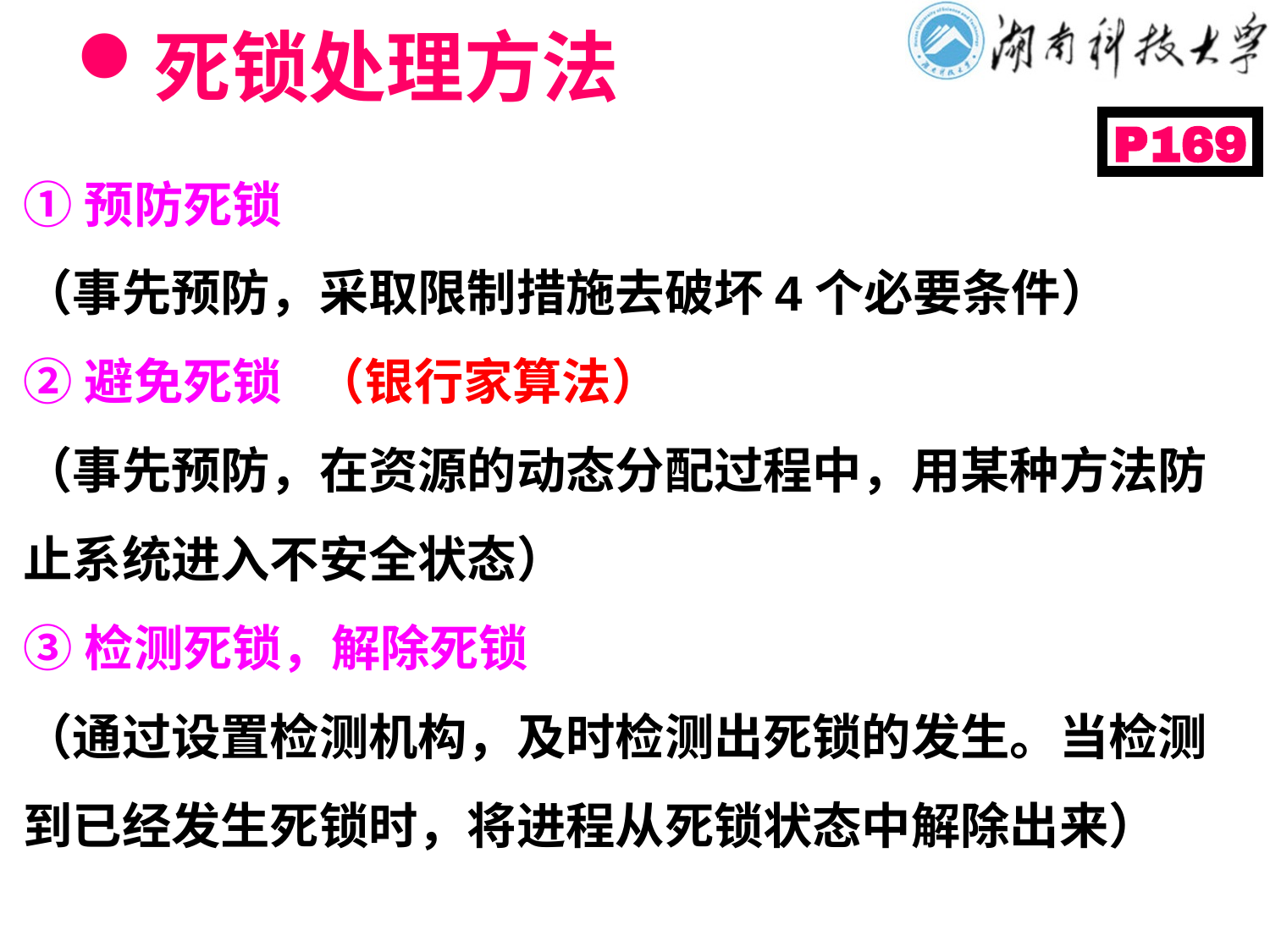

# 死锁处理方法
P169
①预防死锁
（事先预防，采取限制措施去破坏4个必要条件）
②避免死锁   （银行家算法）
（事先预防，在资源的动态分配过程中，用某种方法防止系统进入不安全状态）
③检测死锁，解除死锁
（通过设置检测机构，及时检测出死锁的发生。当检测到已经发生死锁时，将进程从死锁状态中解除出来）